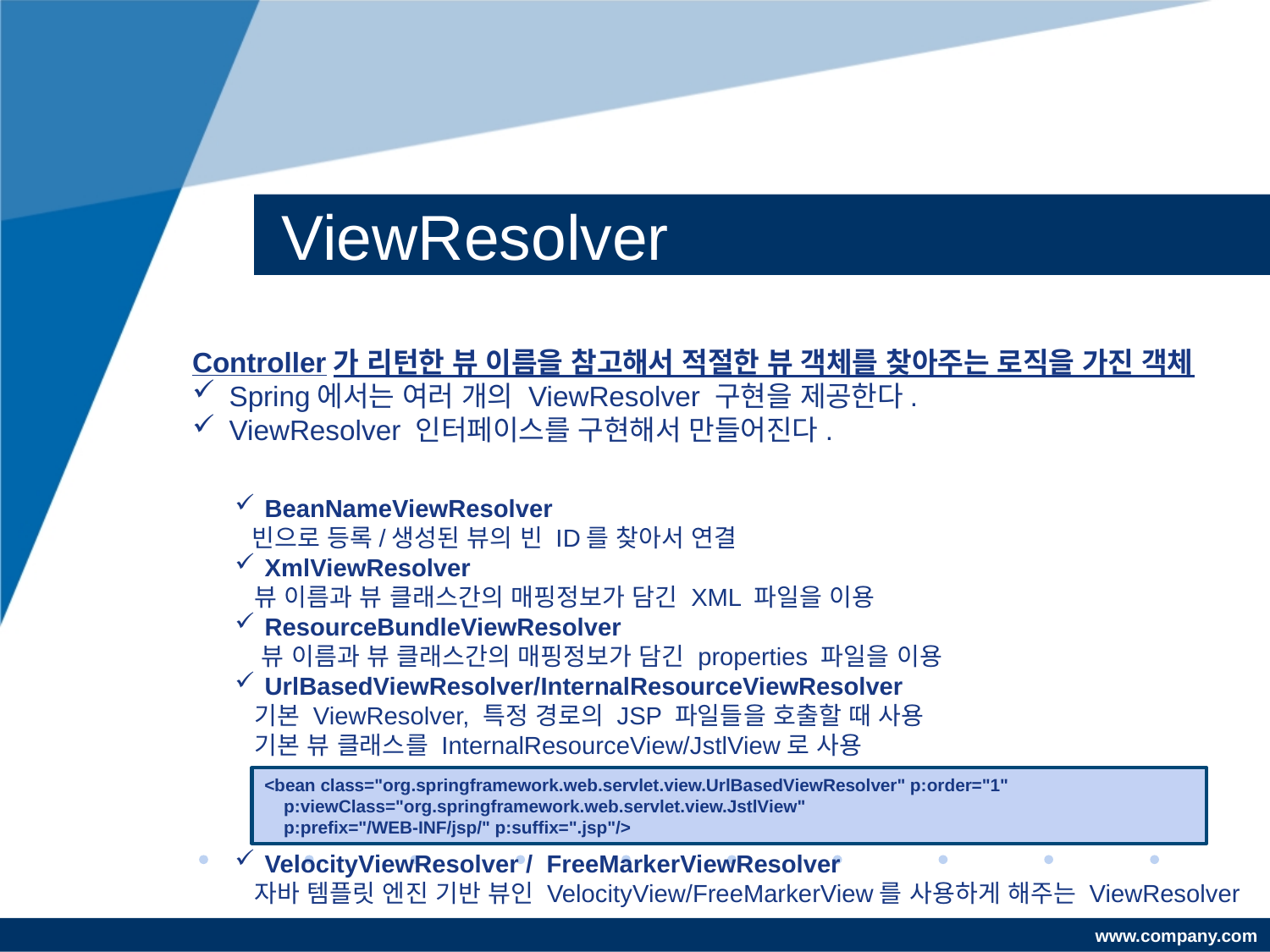

# ViewResolver
Controller가 리턴한 뷰 이름을 참고해서 적절한 뷰 객체를 찾아주는 로직을 가진 객체
Spring에서는 여러 개의 ViewResolver 구현을 제공한다.
ViewResolver 인터페이스를 구현해서 만들어진다.
BeanNameViewResolver
  빈으로 등록/생성된 뷰의 빈 ID를 찾아서 연결
XmlViewResolver
  뷰 이름과 뷰 클래스간의 매핑정보가 담긴 XML 파일을 이용
ResourceBundleViewResolver
   뷰 이름과 뷰 클래스간의 매핑정보가 담긴 properties 파일을 이용
UrlBasedViewResolver/InternalResourceViewResolver
  기본 ViewResolver, 특정 경로의 JSP 파일들을 호출할 때 사용
  기본 뷰 클래스를 InternalResourceView/JstlView로 사용

VelocityViewResolver /  FreeMarkerViewResolver
  자바 템플릿 엔진 기반 뷰인 VelocityView/FreeMarkerView를 사용하게 해주는 ViewResolver
<bean class="org.springframework.web.servlet.view.UrlBasedViewResolver" p:order="1"
    p:viewClass="org.springframework.web.servlet.view.JstlView"
    p:prefix="/WEB-INF/jsp/" p:suffix=".jsp"/>